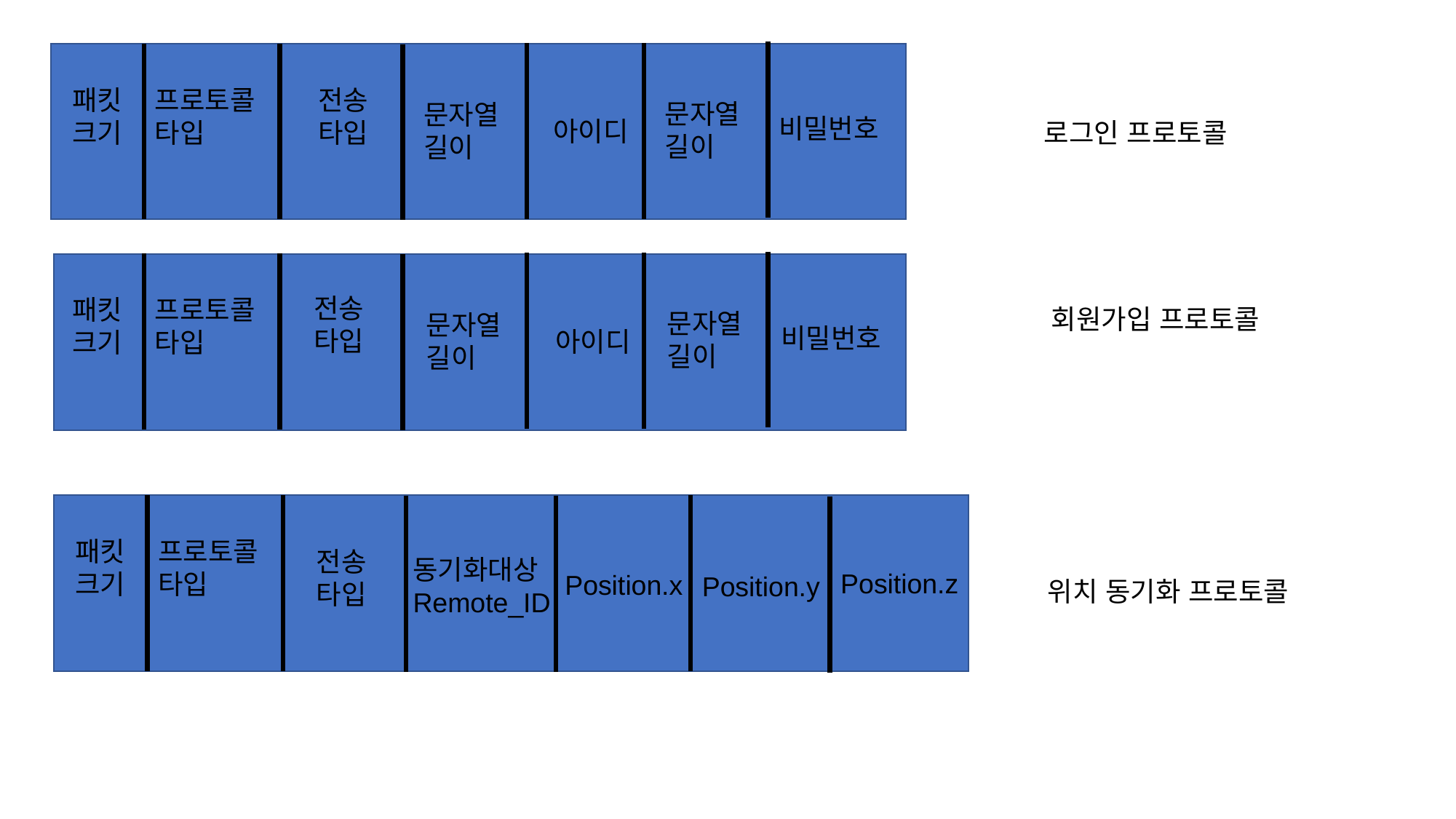

패킷크기
프로토콜
타입
전송타입
문자열길이
문자열길이
비밀번호
아이디
로그인 프로토콜

전송타입
패킷크기
프로토콜
타입
회원가입 프로토콜
문자열길이
문자열길이
비밀번호
아이디

패킷크기
프로토콜
타입
전송타입
동기화대상
Remote_ID
Position.z
Position.x
Position.y
위치 동기화 프로토콜